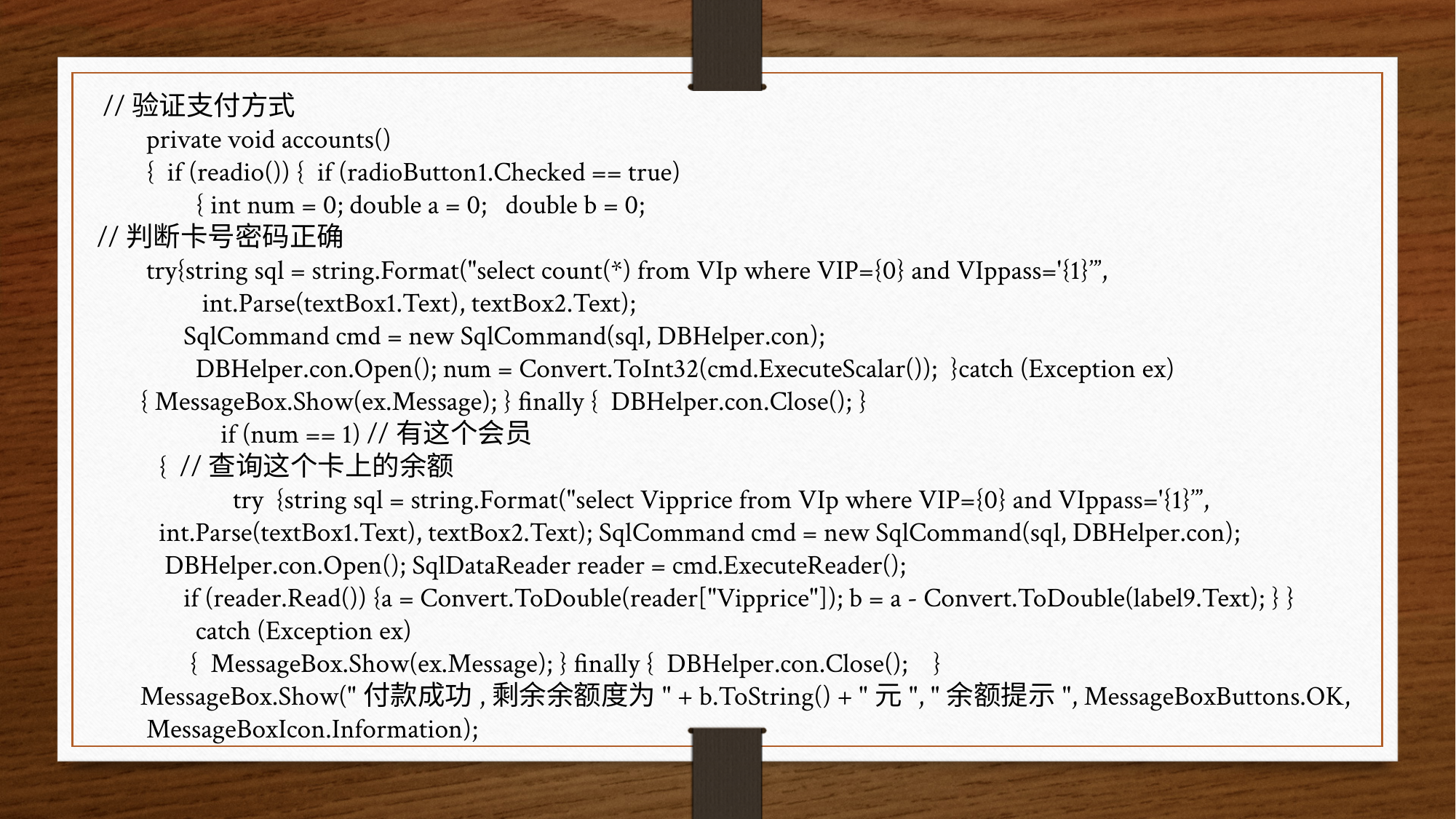

//验证支付方式
        private void accounts()
        {  if (readio()) {  if (radioButton1.Checked == true)
                { int num = 0; double a = 0;   double b = 0;
//判断卡号密码正确
        try{string sql = string.Format("select count(*) from VIp where VIP={0} and VIppass='{1}’”,
                 int.Parse(textBox1.Text), textBox2.Text);
              SqlCommand cmd = new SqlCommand(sql, DBHelper.con);
                DBHelper.con.Open(); num = Convert.ToInt32(cmd.ExecuteScalar());  }catch (Exception ex)
       { MessageBox.Show(ex.Message); } finally {  DBHelper.con.Close(); }
                    if (num == 1) //有这个会员
          {  //查询这个卡上的余额
                      try  {string sql = string.Format("select Vipprice from VIp where VIP={0} and VIppass='{1}’”,
          int.Parse(textBox1.Text), textBox2.Text); SqlCommand cmd = new SqlCommand(sql, DBHelper.con);
           DBHelper.con.Open(); SqlDataReader reader = cmd.ExecuteReader();
              if (reader.Read()) {a = Convert.ToDouble(reader["Vipprice"]); b = a - Convert.ToDouble(label9.Text); } }
                catch (Exception ex)
               {  MessageBox.Show(ex.Message); } finally {  DBHelper.con.Close();    }
       MessageBox.Show("付款成功,剩余余额度为" + b.ToString() + "元", "余额提示", MessageBoxButtons.OK,
        MessageBoxIcon.Information);